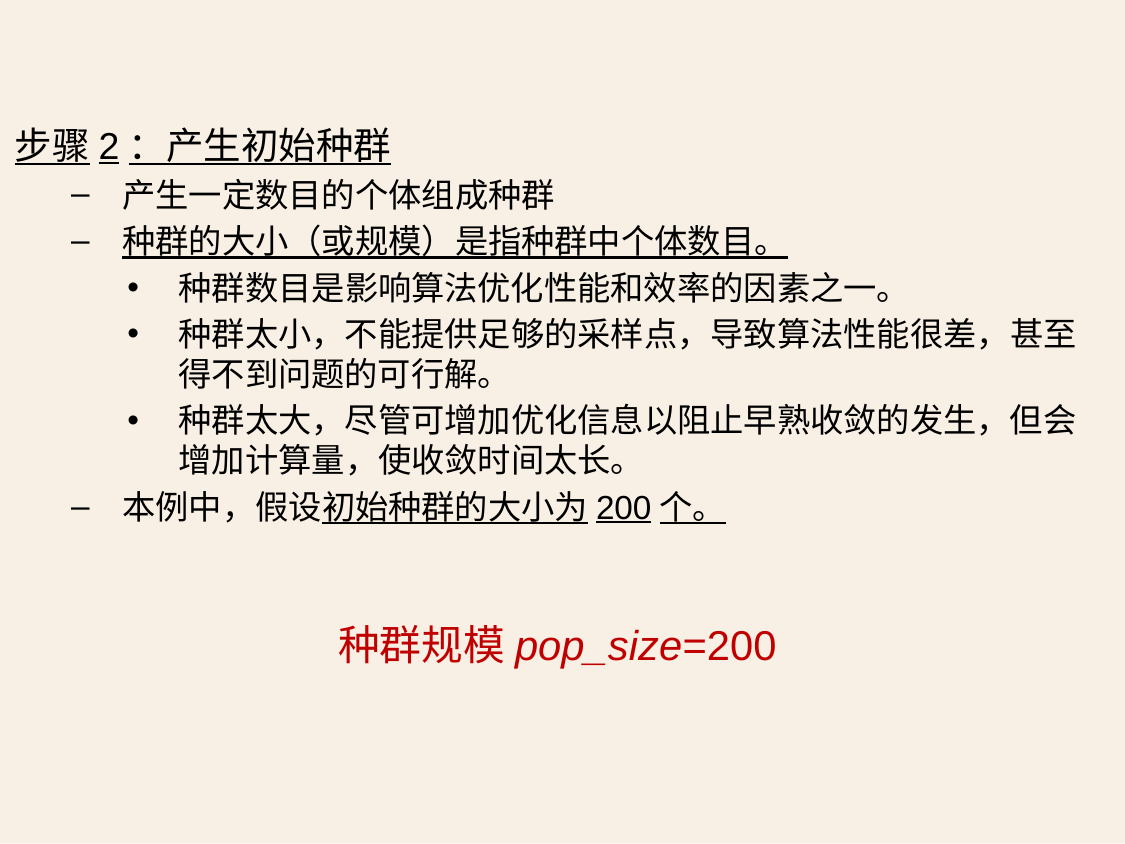

步骤2：产生初始种群
产生一定数目的个体组成种群
种群的大小（或规模）是指种群中个体数目。
种群数目是影响算法优化性能和效率的因素之一。
种群太小，不能提供足够的采样点，导致算法性能很差，甚至得不到问题的可行解。
种群太大，尽管可增加优化信息以阻止早熟收敛的发生，但会增加计算量，使收敛时间太长。
本例中，假设初始种群的大小为200个。
种群规模pop_size=200